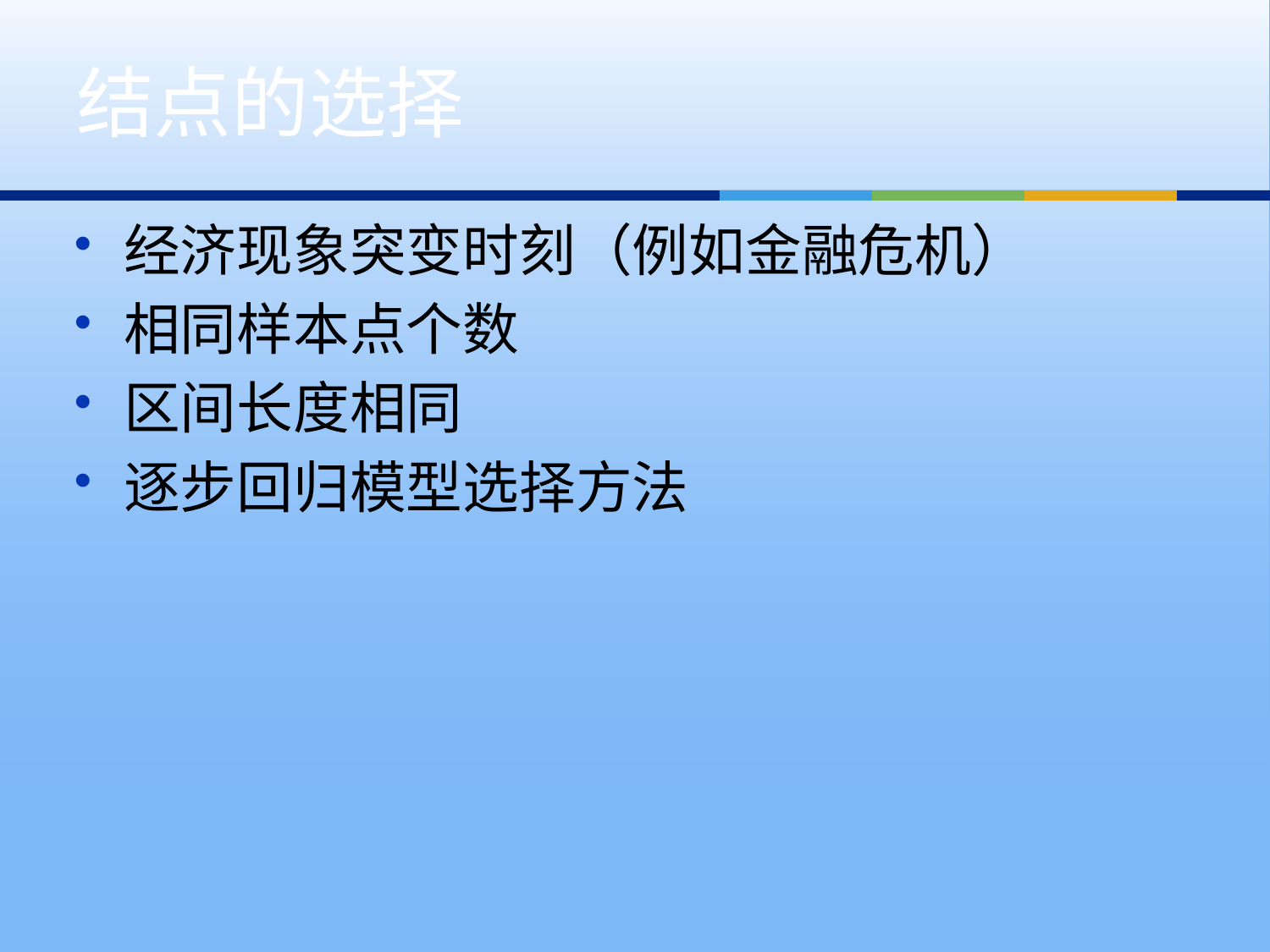

# 结点的选择
经济现象突变时刻（例如金融危机）
相同样本点个数
区间长度相同
逐步回归模型选择方法